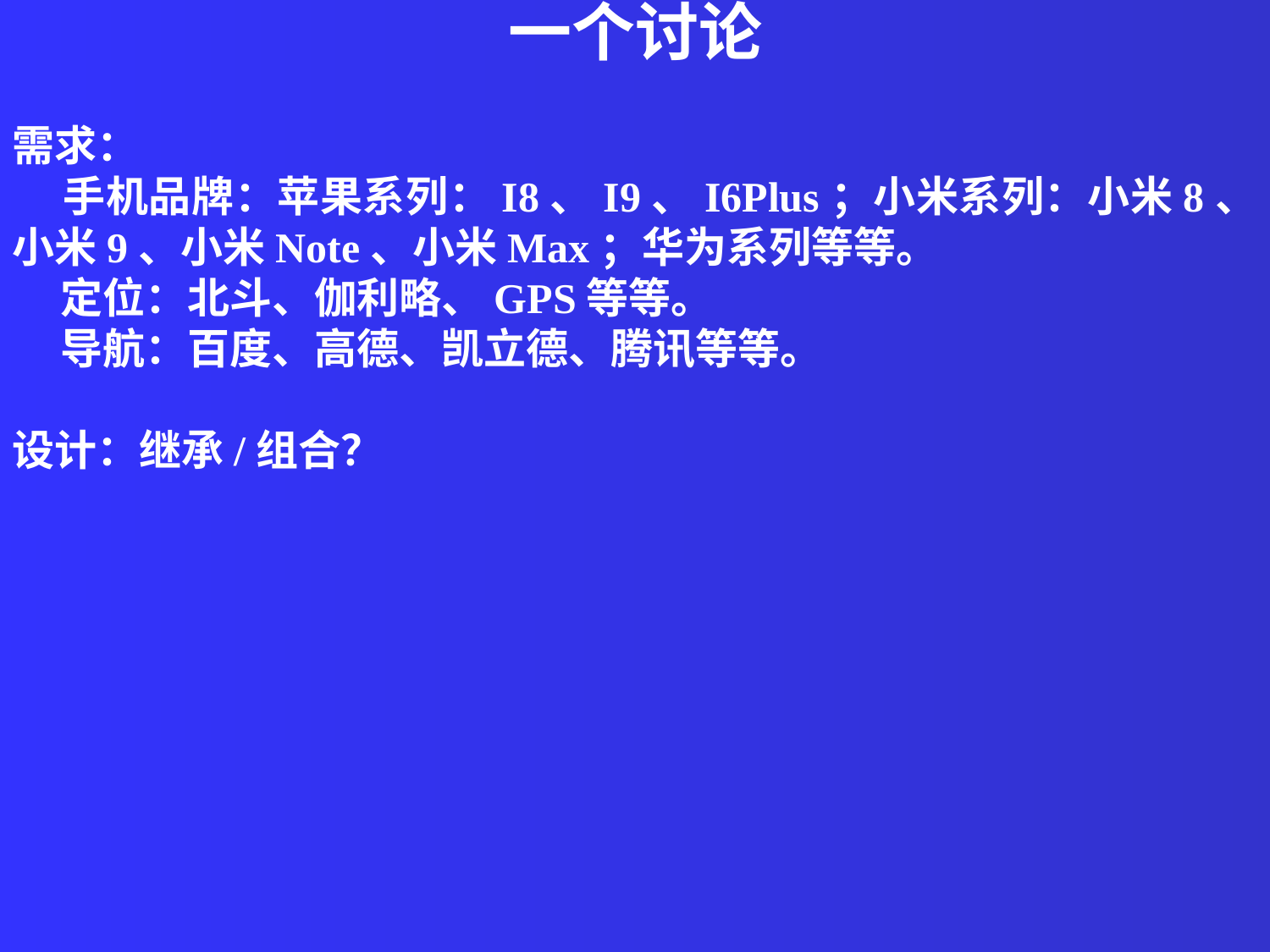

一个讨论

需求：
    手机品牌：苹果系列：I8、I9、I6Plus；小米系列：小米8、小米9、小米Note、小米Max；华为系列等等。
    定位：北斗、伽利略、GPS等等。
    导航：百度、高德、凯立德、腾讯等等。

设计：继承/组合？